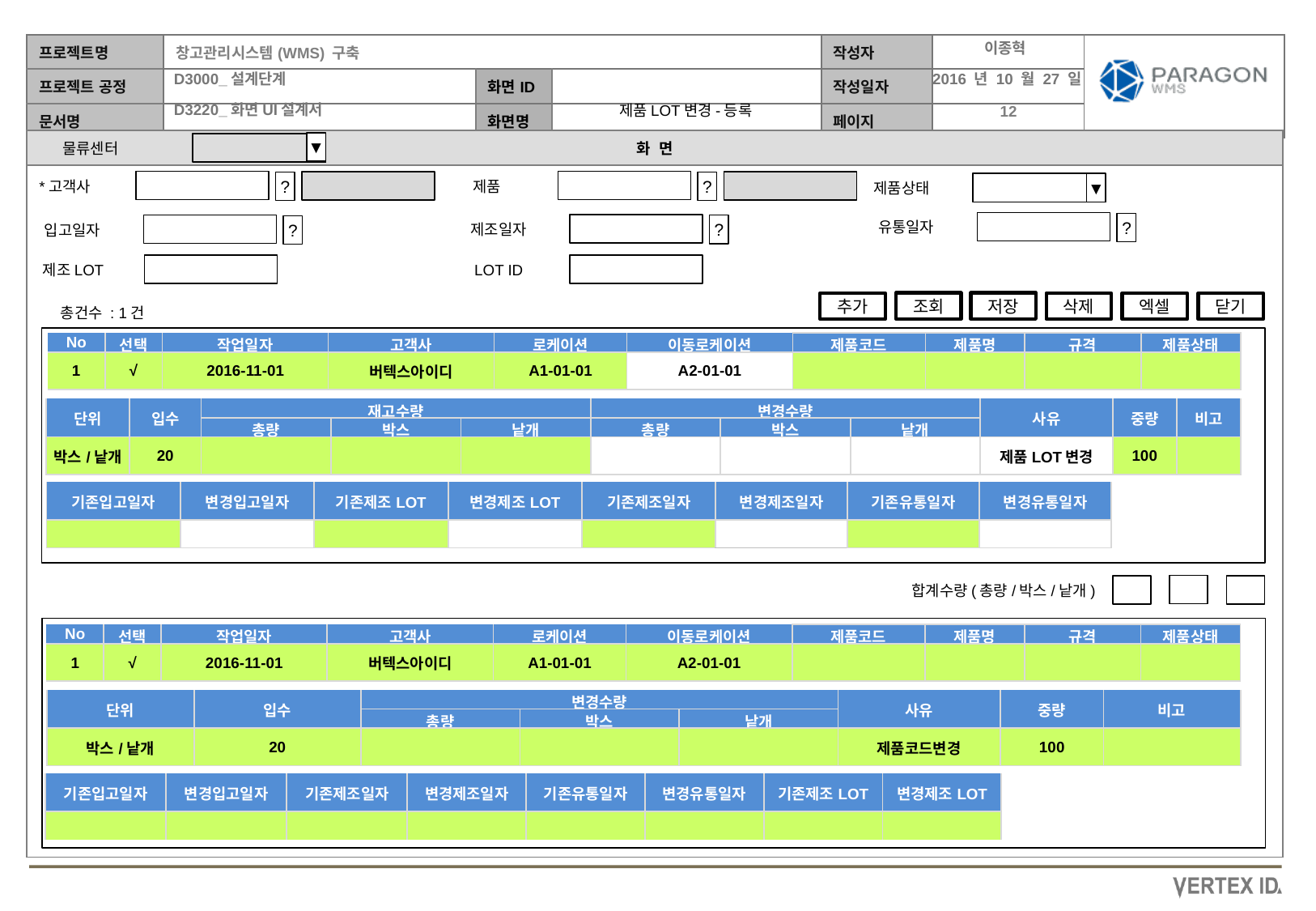

이종혁
2016 년 10 월 27 일
제품LOT변경-등록
물류센터

▼
▼
▼
*고객사
제품

?
?
제품상태

▼
유통일자

?
제조일자

입고일자

?
?
제조LOT

LOT ID

조회
저장
추가
삭제
엑셀
닫기
총건수 : 1건

| No | 선택 | 작업일자 | 고객사 | 로케이션 | 이동로케이션 | 제품코드 | 제품명 | 규격 | 제품상태 |
| --- | --- | --- | --- | --- | --- | --- | --- | --- | --- |
| 1 | √ | 2016-11-01 | 버텍스아이디 | A1-01-01 | A2-01-01 |  |  |  |  |
| 단위 | 입수 | 재고수량 |  |  | 변경수량 |  |  | 사유 | 중량 | 비고 |
| --- | --- | --- | --- | --- | --- | --- | --- | --- | --- | --- |
|  |  | 총량 | 박스 | 낱개 | 총량 | 박스 | 낱개 |  |  |  |
| 박스/낱개 | 20 |  |  |  |  |  |  | 제품LOT변경 | 100 |  |
| 기존입고일자 | 변경입고일자 | 기존제조LOT | 변경제조LOT | 기존제조일자 | 변경제조일자 | 기존유통일자 | 변경유통일자 |
| --- | --- | --- | --- | --- | --- | --- | --- |
|  |  |  |  |  |  |  |  |
합계수량(총량/박스/낱개)

| No | 선택 | 작업일자 | 고객사 | 로케이션 | 이동로케이션 | 제품코드 | 제품명 | 규격 | 제품상태 |
| --- | --- | --- | --- | --- | --- | --- | --- | --- | --- |
| 1 | √ | 2016-11-01 | 버텍스아이디 | A1-01-01 | A2-01-01 |  |  |  |  |
| 단위 | 입수 | 변경수량 |  |  | 사유 | 중량 | 비고 |
| --- | --- | --- | --- | --- | --- | --- | --- |
|  |  | 총량 | 박스 | 낱개 |  |  |  |
| 박스/낱개 | 20 |  |  |  | 제품코드변경 | 100 |  |
| 기존입고일자 | 변경입고일자 | 기존제조일자 | 변경제조일자 | 기존유통일자 | 변경유통일자 | 기존제조LOT | 변경제조LOT |
| --- | --- | --- | --- | --- | --- | --- | --- |
|  |  |  |  |  |  |  |  |